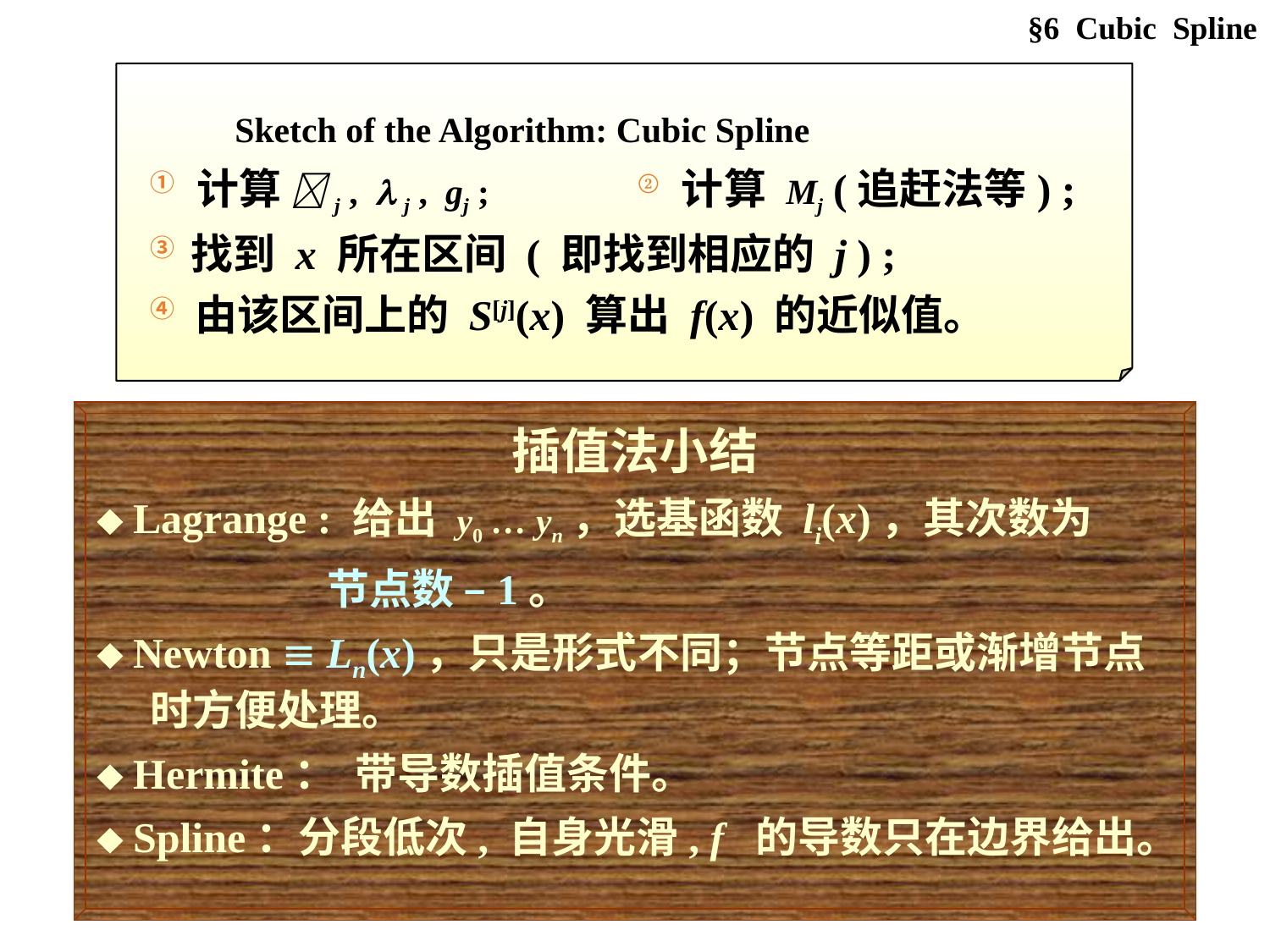

§6  Cubic  Spline
          Sketch of the Algorithm: Cubic Spline
    ①  计算 μj ,  λ j ,  gj ;              ②  计算 Mj  (追赶法等) ;
    ③ 找到 x 所在区间 ( 即找到相应的 j ) ;
    ④ 由该区间上的 S[j](x) 算出 f(x) 的近似值。
插值法小结
♦ Lagrange : 给出 y0 … yn，选基函数 li(x)，其次数为
                       节点数 –1。
♦ Newton ≡ Ln(x)，只是形式不同；节点等距或渐增节点时方便处理。
♦ Hermite：  带导数插值条件。
♦ Spline：分段低次, 自身光滑, f  的导数只在边界给出。